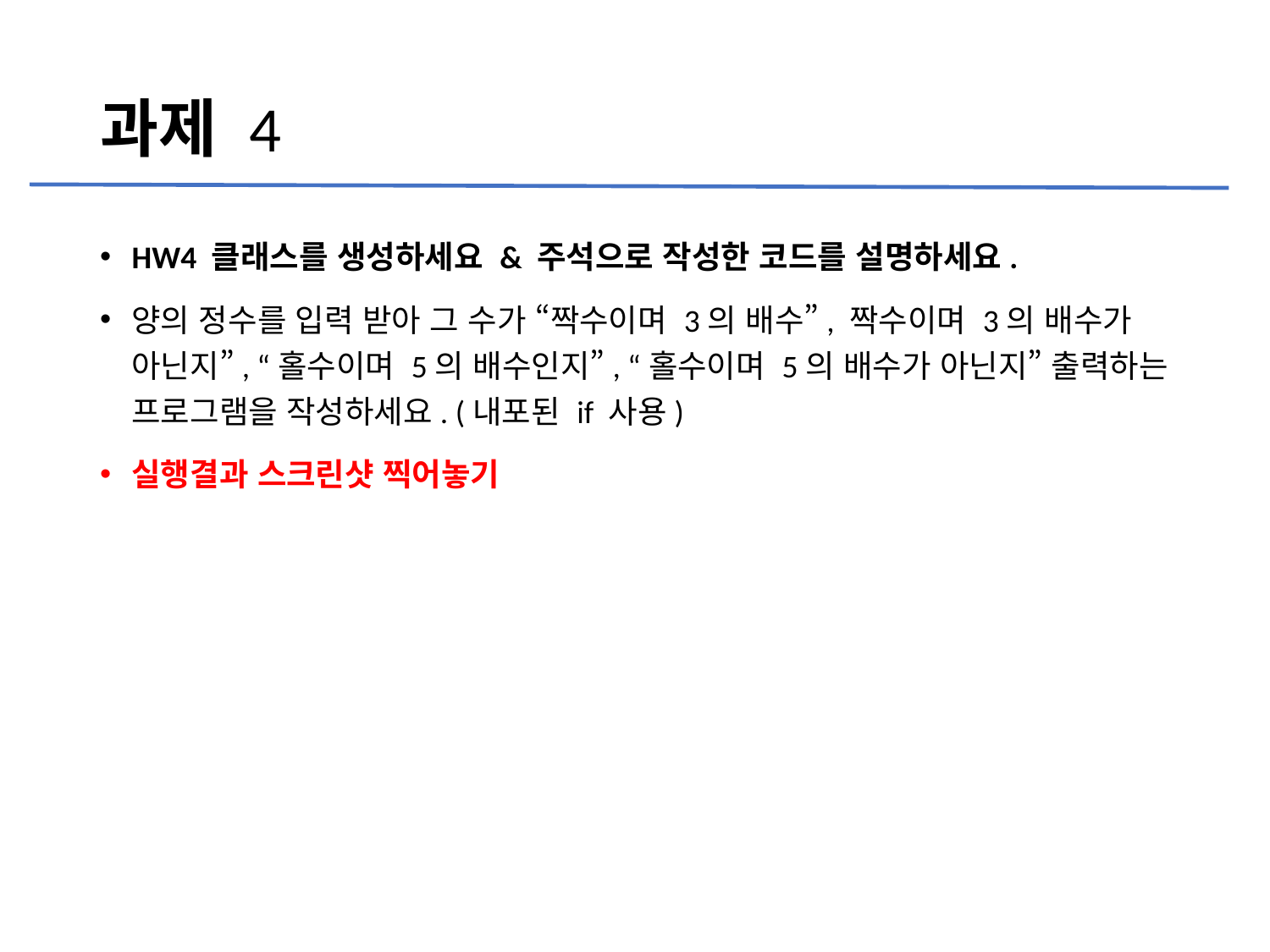

# 과제 4
HW4 클래스를 생성하세요 & 주석으로 작성한 코드를 설명하세요.
양의 정수를 입력 받아 그 수가 “짝수이며 3의 배수”, 짝수이며 3의 배수가 아닌지”, “홀수이며 5의 배수인지”, “홀수이며 5의 배수가 아닌지” 출력하는 프로그램을 작성하세요. (내포된 if 사용)
실행결과 스크린샷 찍어놓기